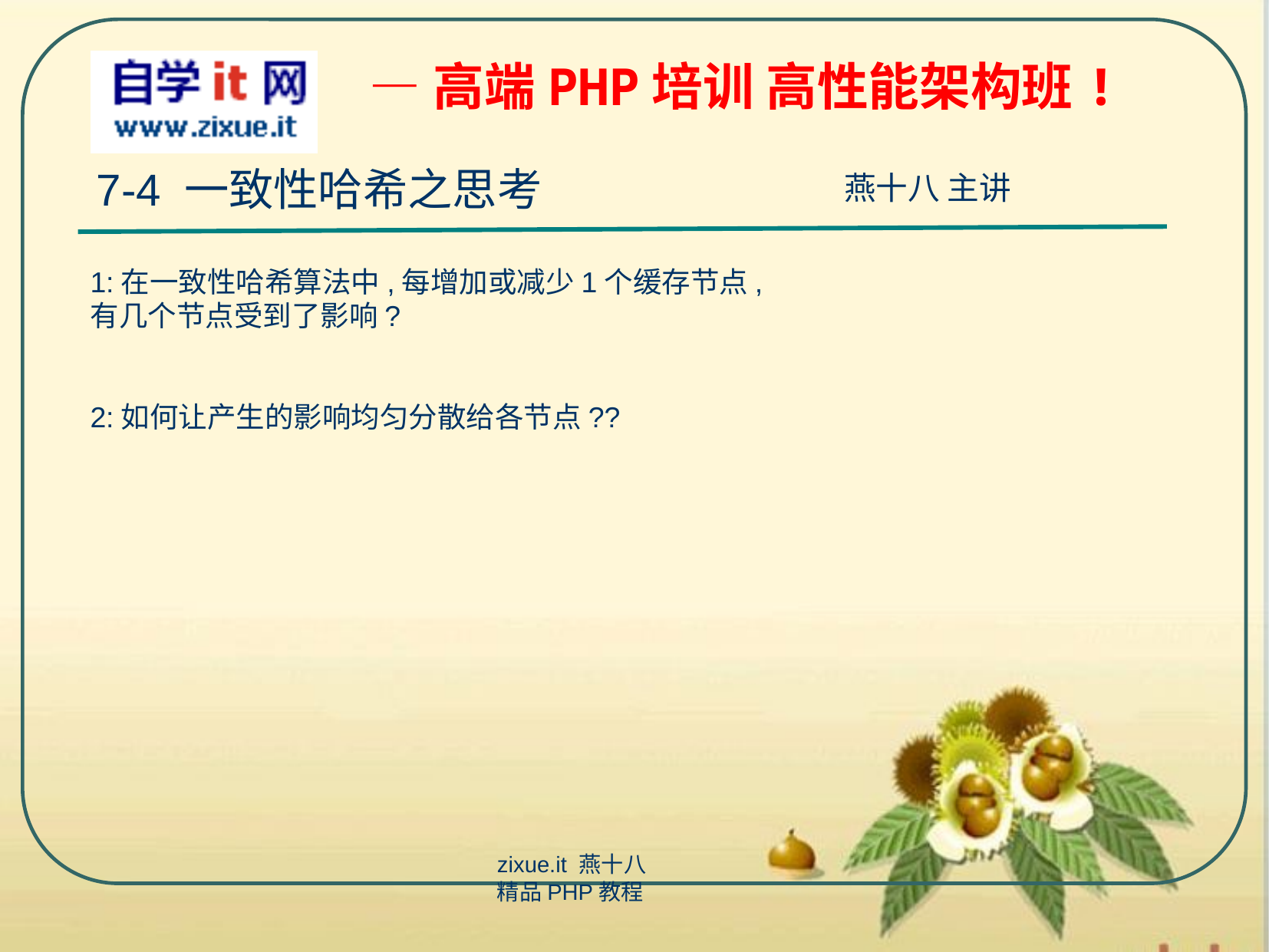

7-4 一致性哈希之思考
1:在一致性哈希算法中,每增加或减少1个缓存节点,
有几个节点受到了影响?

2:如何让产生的影响均匀分散给各节点??
zixue.it 燕十八
精品PHP教程